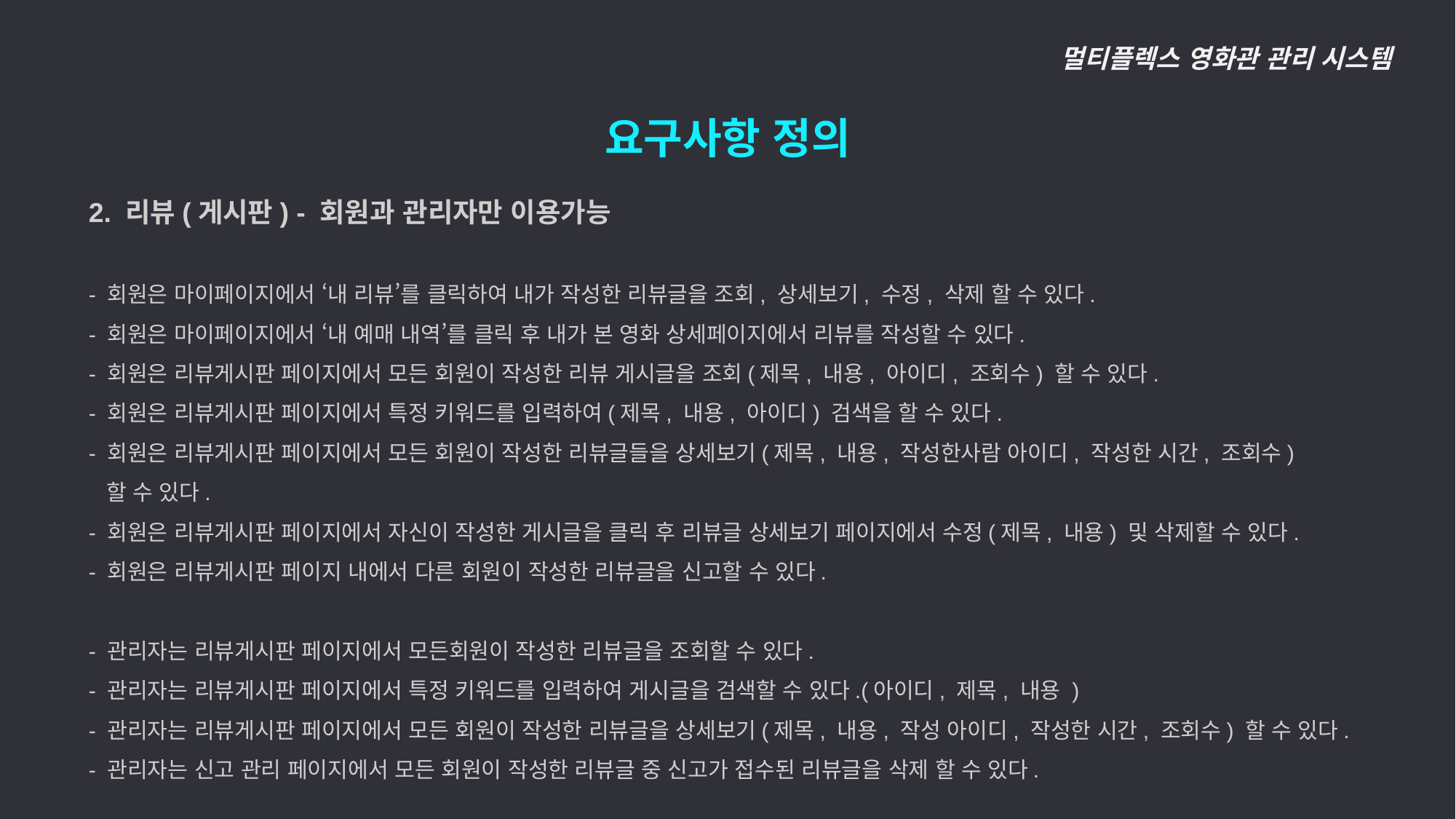

멀티플렉스 영화관 관리 시스템
요구사항 정의
2. 리뷰(게시판) - 회원과 관리자만 이용가능

- 회원은 마이페이지에서 ‘내 리뷰’를 클릭하여 내가 작성한 리뷰글을 조회, 상세보기, 수정, 삭제 할 수 있다.
- 회원은 마이페이지에서 ‘내 예매 내역’를 클릭 후 내가 본 영화 상세페이지에서 리뷰를 작성할 수 있다.
- 회원은 리뷰게시판 페이지에서 모든 회원이 작성한 리뷰 게시글을 조회(제목, 내용, 아이디, 조회수) 할 수 있다.
- 회원은 리뷰게시판 페이지에서 특정 키워드를 입력하여(제목, 내용, 아이디) 검색을 할 수 있다.
- 회원은 리뷰게시판 페이지에서 모든 회원이 작성한 리뷰글들을 상세보기(제목, 내용, 작성한사람 아이디, 작성한 시간, 조회수)
  할 수 있다.
- 회원은 리뷰게시판 페이지에서 자신이 작성한 게시글을 클릭 후 리뷰글 상세보기 페이지에서 수정(제목, 내용) 및 삭제할 수 있다.
- 회원은 리뷰게시판 페이지 내에서 다른 회원이 작성한 리뷰글을 신고할 수 있다.

- 관리자는 리뷰게시판 페이지에서 모든회원이 작성한 리뷰글을 조회할 수 있다.
- 관리자는 리뷰게시판 페이지에서 특정 키워드를 입력하여 게시글을 검색할 수 있다.(아이디, 제목, 내용 )
- 관리자는 리뷰게시판 페이지에서 모든 회원이 작성한 리뷰글을 상세보기(제목, 내용, 작성 아이디, 작성한 시간, 조회수) 할 수 있다.
- 관리자는 신고 관리 페이지에서 모든 회원이 작성한 리뷰글 중 신고가 접수된 리뷰글을 삭제 할 수 있다.